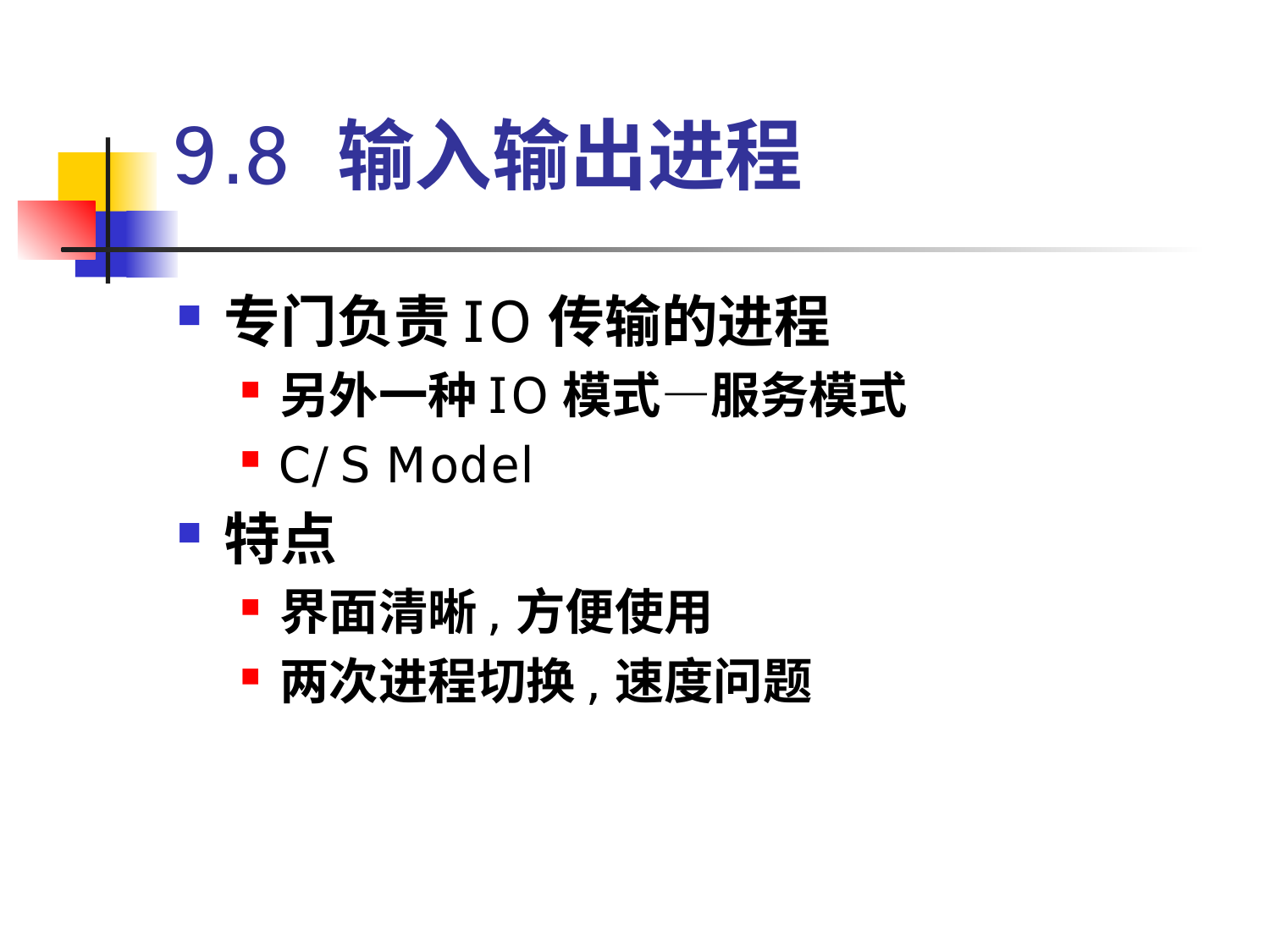

# 9.8 输入输出进程
专门负责IO传输的进程
另外一种IO模式—服务模式
C/S Model
特点
界面清晰,方便使用
两次进程切换,速度问题